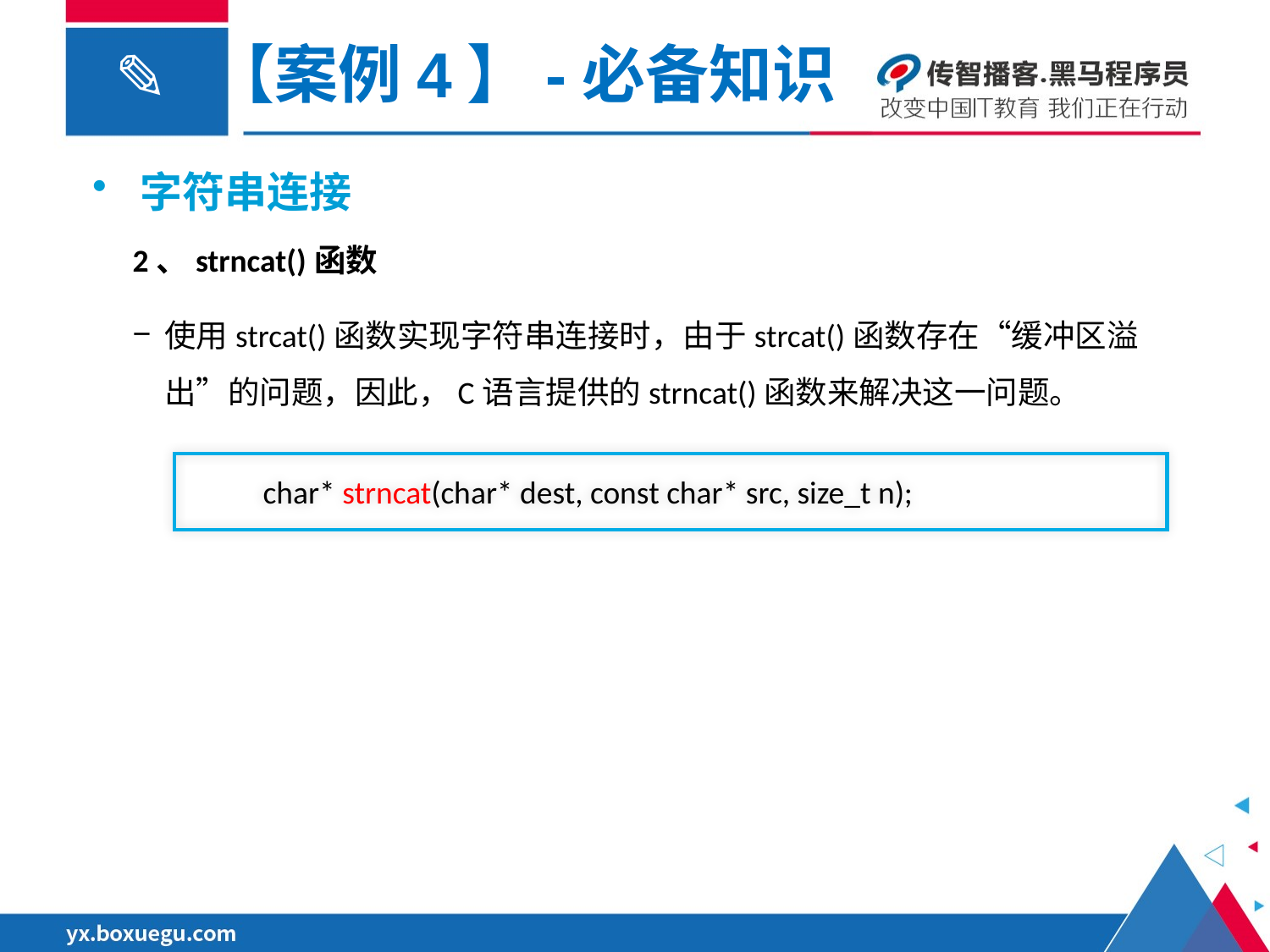

【案例4】-必备知识
字符串连接
2、strncat()函数
使用strcat()函数实现字符串连接时，由于strcat()函数存在“缓冲区溢出”的问题，因此，C语言提供的strncat()函数来解决这一问题。

    char* strncat(char* dest, const char* src, size_t n);